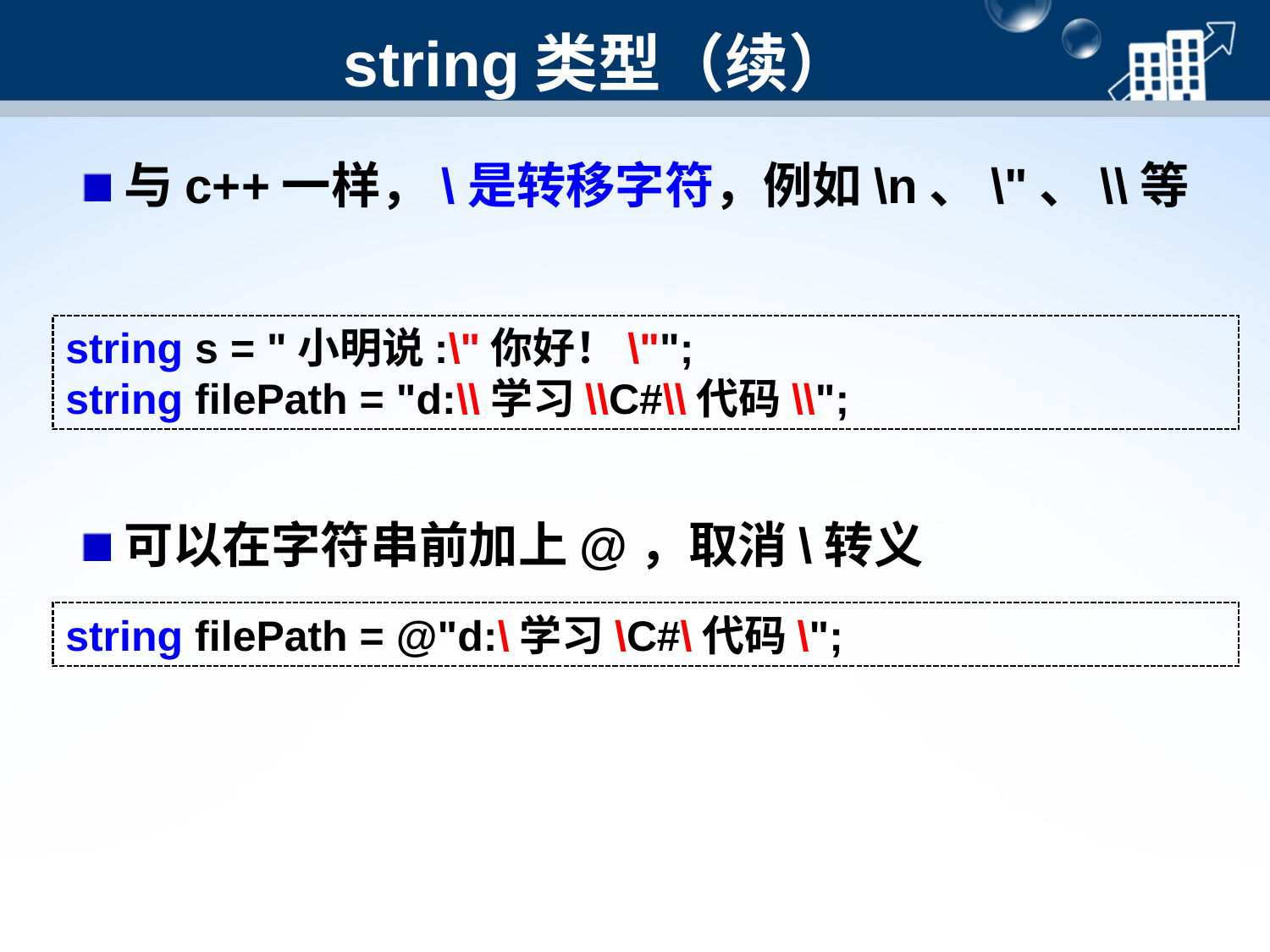

# string类型（续）
与c++一样，\是转移字符，例如\n、\"、\\等
string s = "小明说:\"你好！\"";
string filePath = "d:\\学习\\C#\\代码\\";
可以在字符串前加上@，取消\转义
string filePath = @"d:\学习\C#\代码\";